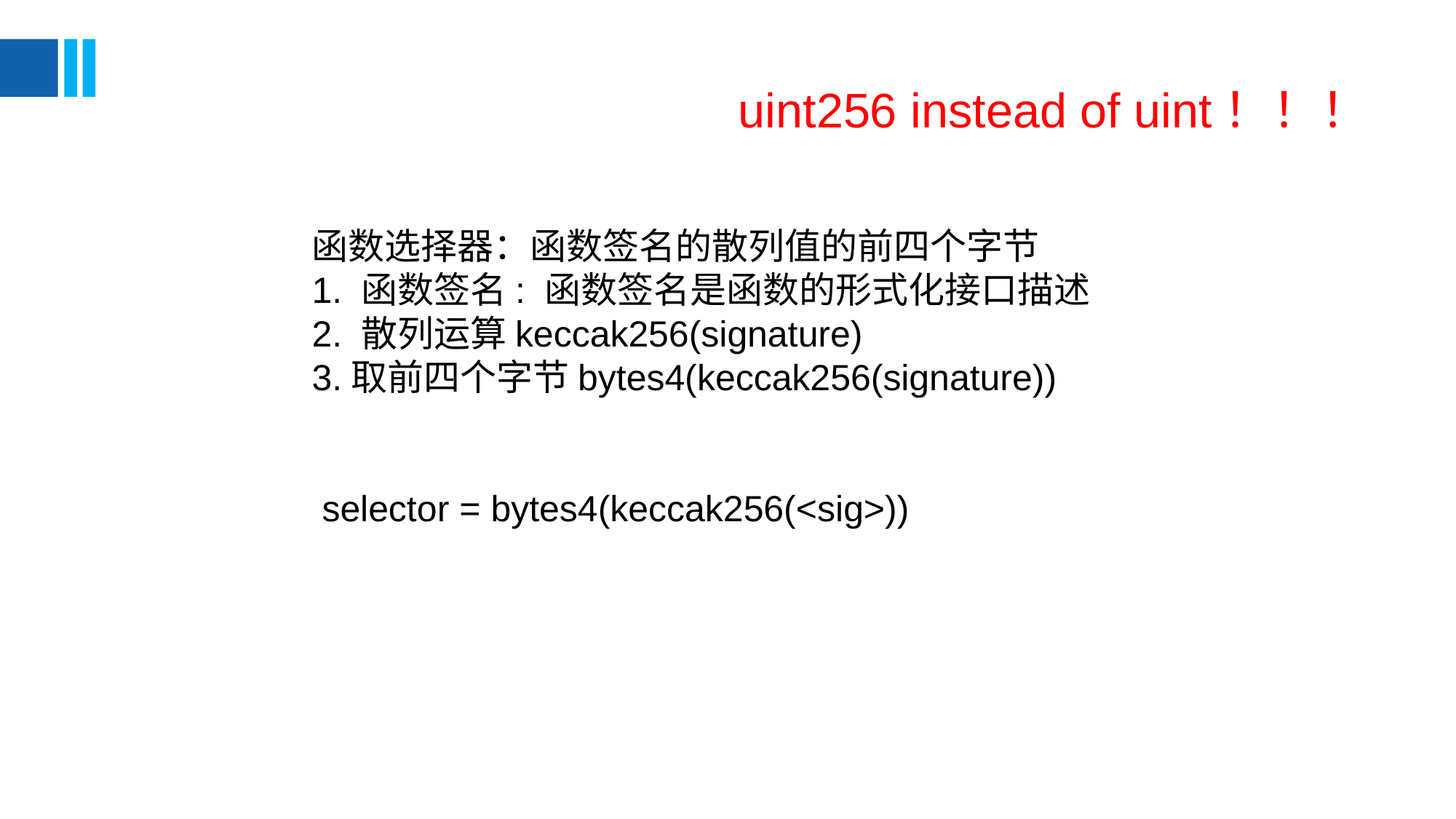

uint256 instead of uint！！！
函数选择器：函数签名的散列值的前四个字节
1. 函数签名: 函数签名是函数的形式化接口描述
2. 散列运算keccak256(signature)
3.取前四个字节bytes4(keccak256(signature))

 selector = bytes4(keccak256(<sig>))